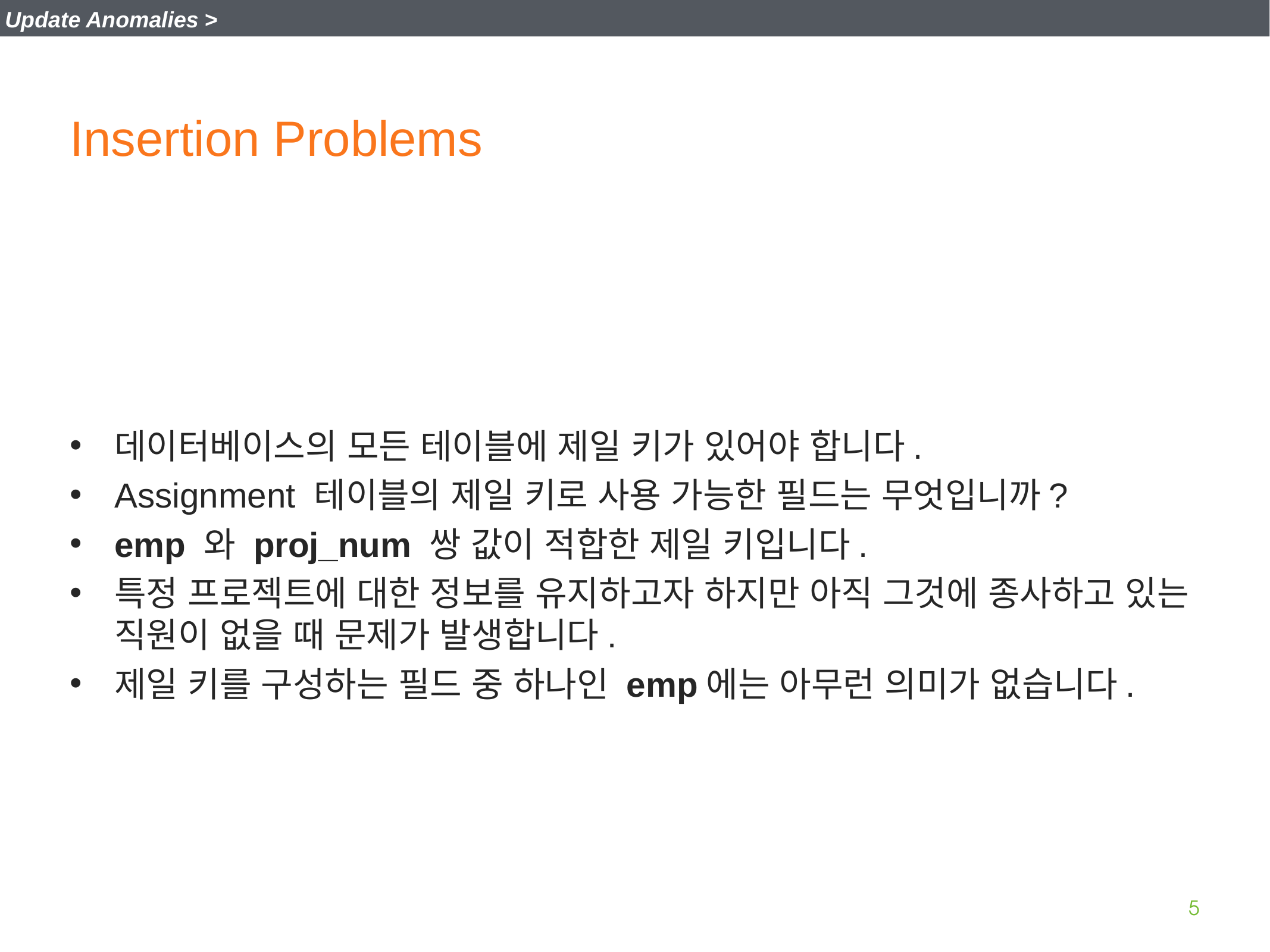

Update Anomalies >
# Insertion Problems
데이터베이스의 모든 테이블에 제일 키가 있어야 합니다.
Assignment 테이블의 제일 키로 사용 가능한 필드는 무엇입니까?
emp 와 proj_num 쌍 값이 적합한 제일 키입니다.
특정 프로젝트에 대한 정보를 유지하고자 하지만 아직 그것에 종사하고 있는 직원이 없을 때 문제가 발생합니다.
제일 키를 구성하는 필드 중 하나인 emp에는 아무런 의미가 없습니다.
5